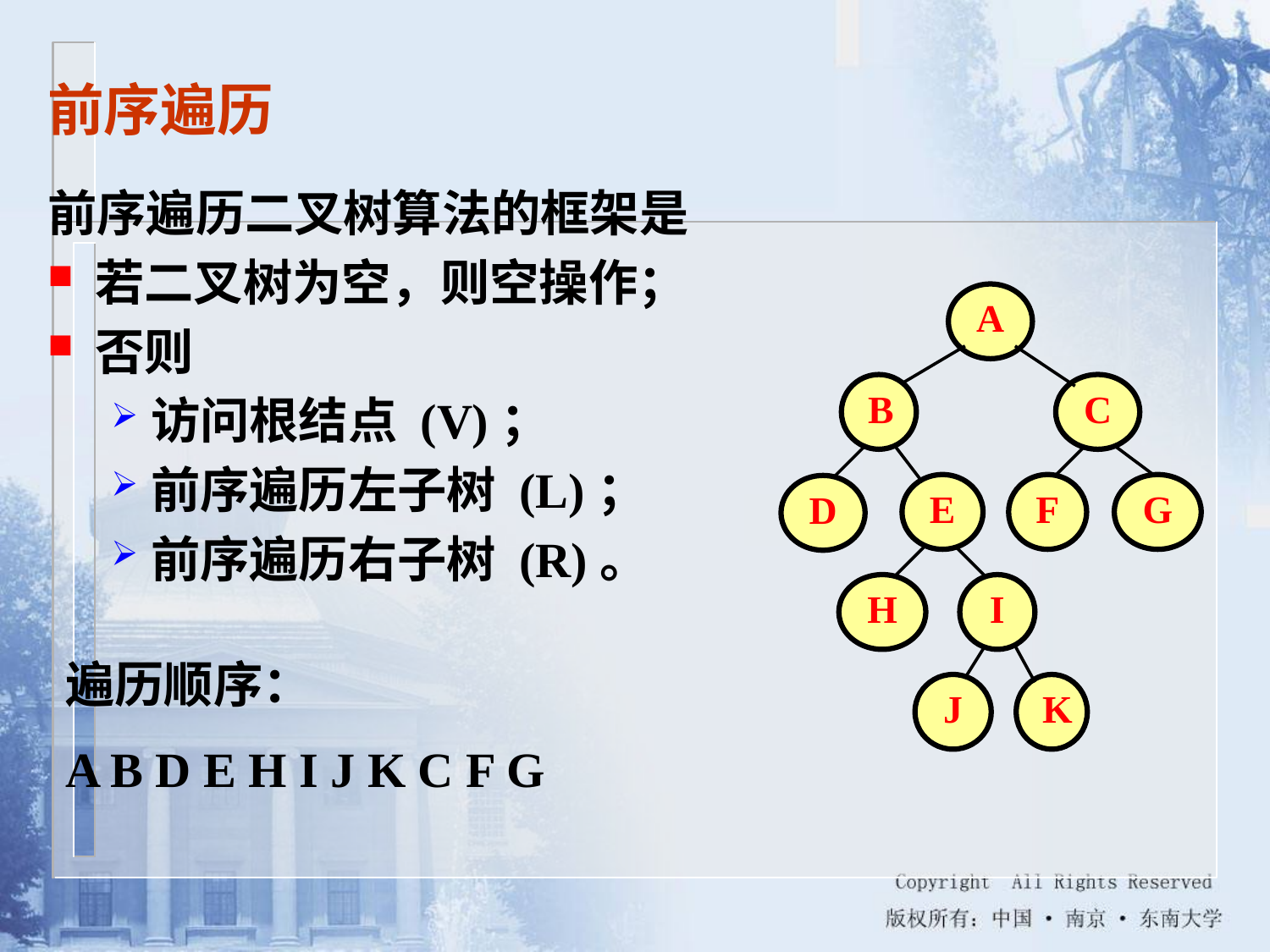

前序遍历
前序遍历二叉树算法的框架是
若二叉树为空，则空操作；
否则
访问根结点 (V)；
前序遍历左子树 (L)；
前序遍历右子树 (R)。
A

B
C

E
F
G
D

H
I

J
K
遍历顺序：
A B D E H I J K C F G